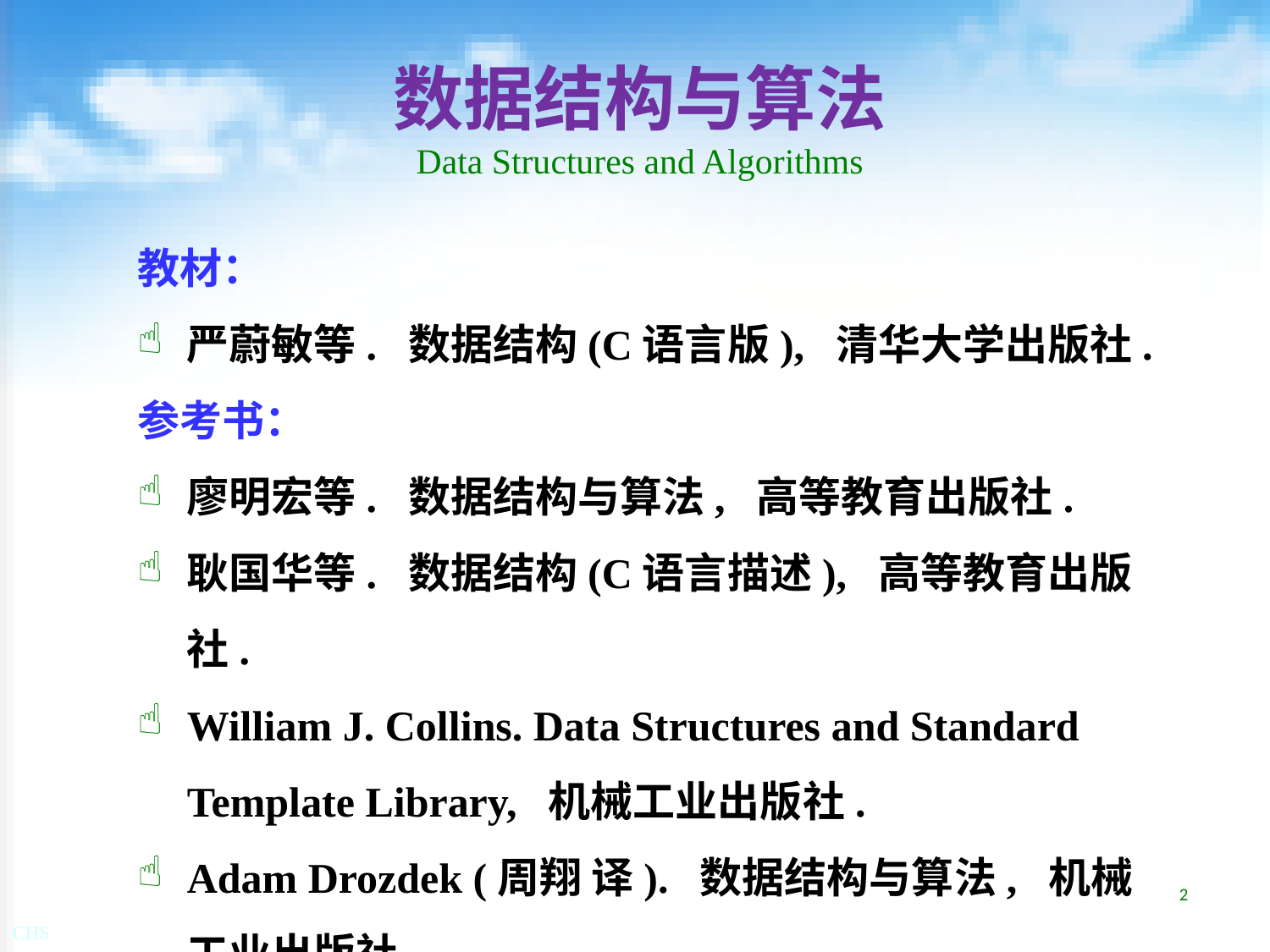

# 数据结构与算法 Data Structures and Algorithms
教材：
严蔚敏等.  数据结构(C语言版),  清华大学出版社.
参考书：
廖明宏等.  数据结构与算法,  高等教育出版社.
耿国华等.  数据结构(C语言描述),  高等教育出版社.
William J. Collins. Data Structures and Standard Template Library,  机械工业出版社.
Adam Drozdek (周翔 译).  数据结构与算法,  机械工业出版社.
2